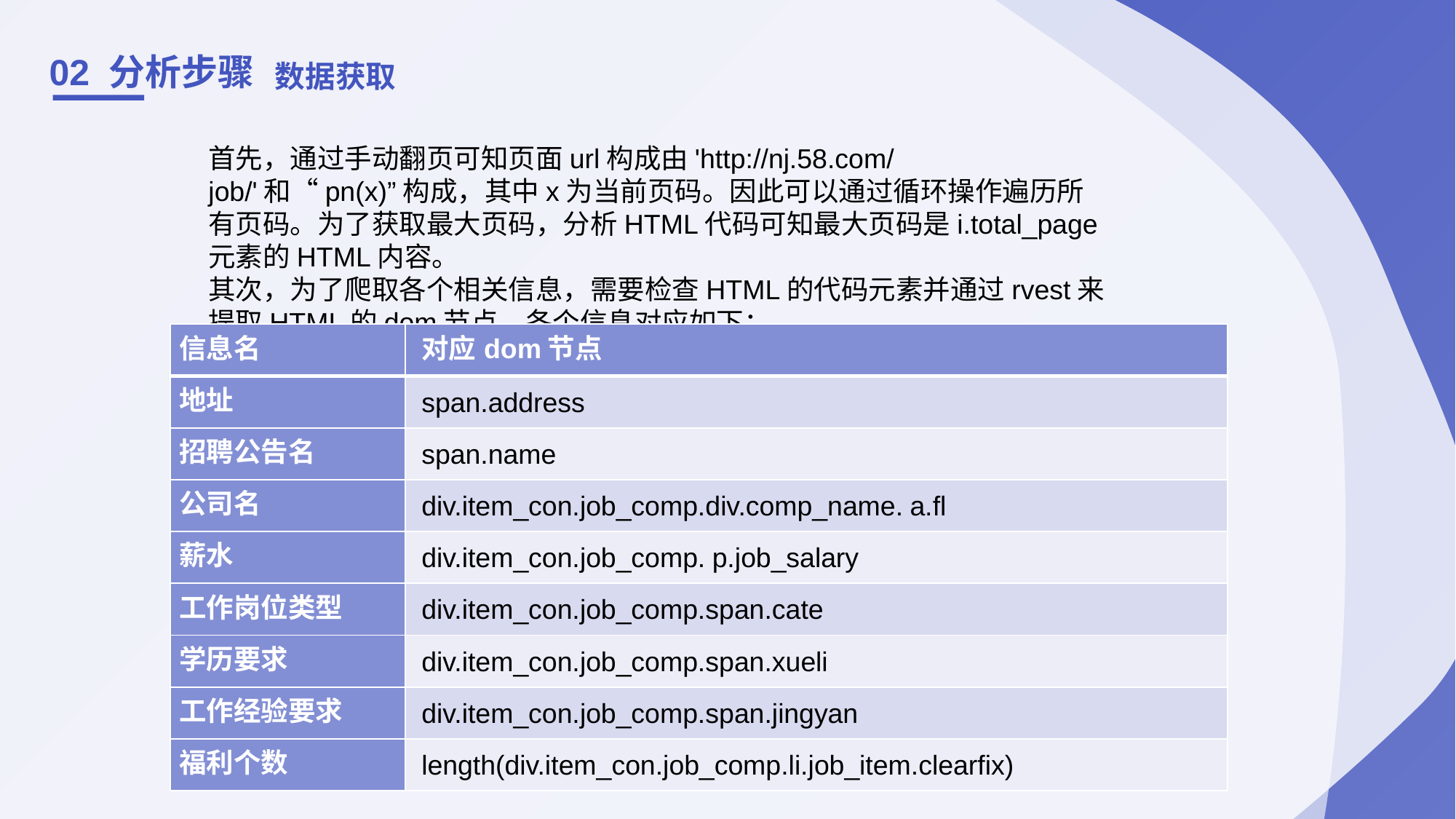

02 分析步骤
数据获取

首先，通过手动翻页可知页面url构成由'http://nj.58.com/job/'和“pn(x)”构成，其中x为当前页码。因此可以通过循环操作遍历所有页码。为了获取最大页码，分析HTML代码可知最大页码是i.total_page元素的HTML内容。
其次，为了爬取各个相关信息，需要检查HTML的代码元素并通过rvest来提取HTML的dom节点。各个信息对应如下：
| 信息名 | 对应dom节点 |
| --- | --- |
| 地址 | span.address |
| 招聘公告名 | span.name |
| 公司名 | div.item\_con.job\_comp.div.comp\_name. a.fl |
| 薪水 | div.item\_con.job\_comp. p.job\_salary |
| 工作岗位类型 | div.item\_con.job\_comp.span.cate |
| 学历要求 | div.item\_con.job\_comp.span.xueli |
| 工作经验要求 | div.item\_con.job\_comp.span.jingyan |
| 福利个数 | length(div.item\_con.job\_comp.li.job\_item.clearfix) |